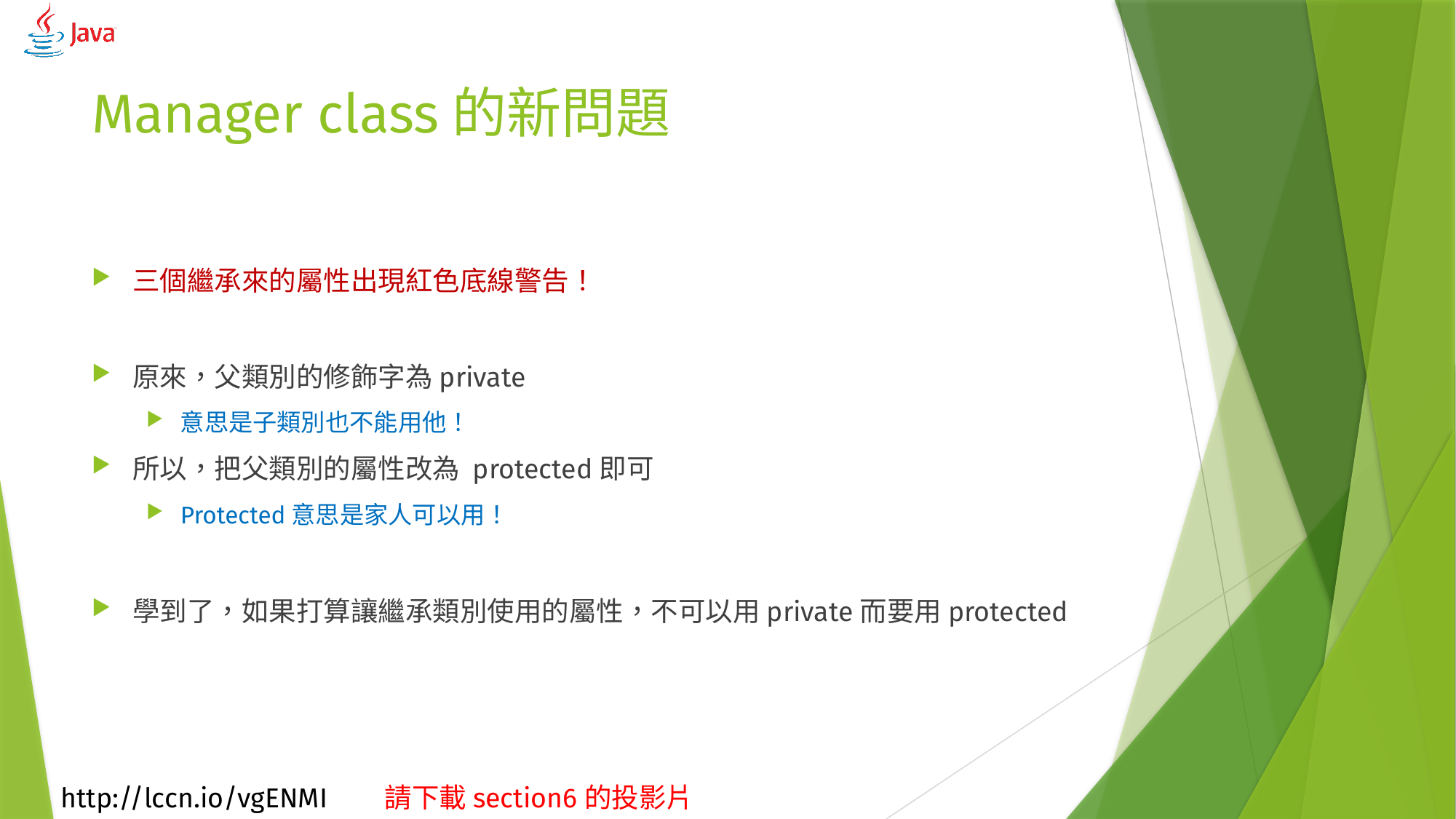

# Manager class的新問題
三個繼承來的屬性出現紅色底線警告！

原來，父類別的修飾字為private
意思是子類別也不能用他！
所以，把父類別的屬性改為 protected即可
Protected意思是家人可以用！

學到了，如果打算讓繼承類別使用的屬性，不可以用private而要用protected